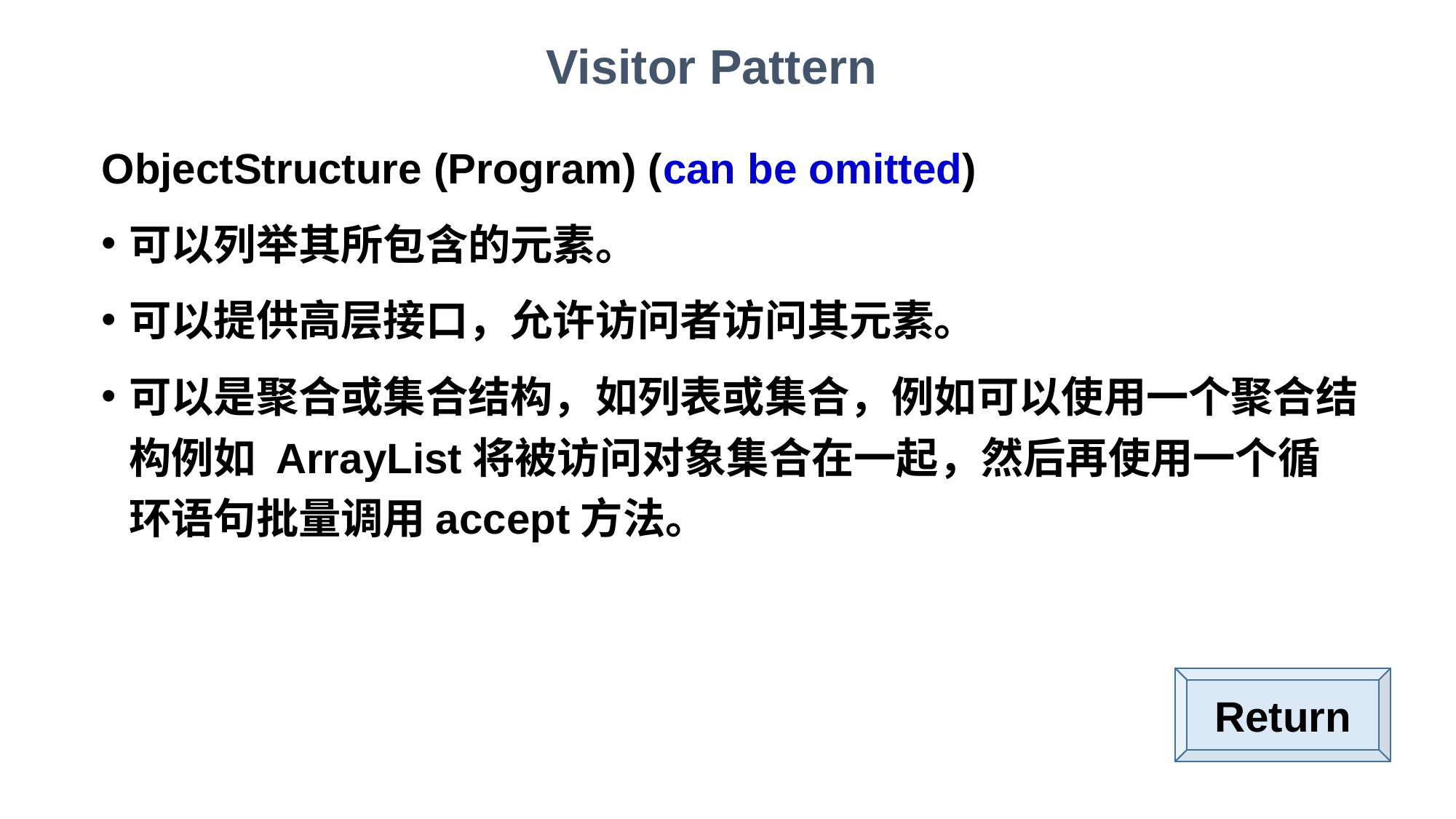

Visitor Pattern
ObjectStructure (Program) (can be omitted)
可以列举其所包含的元素。
可以提供高层接口，允许访问者访问其元素。
可以是聚合或集合结构，如列表或集合，例如可以使用一个聚合结构例如 ArrayList将被访问对象集合在一起，然后再使用一个循环语句批量调用accept方法。
Return